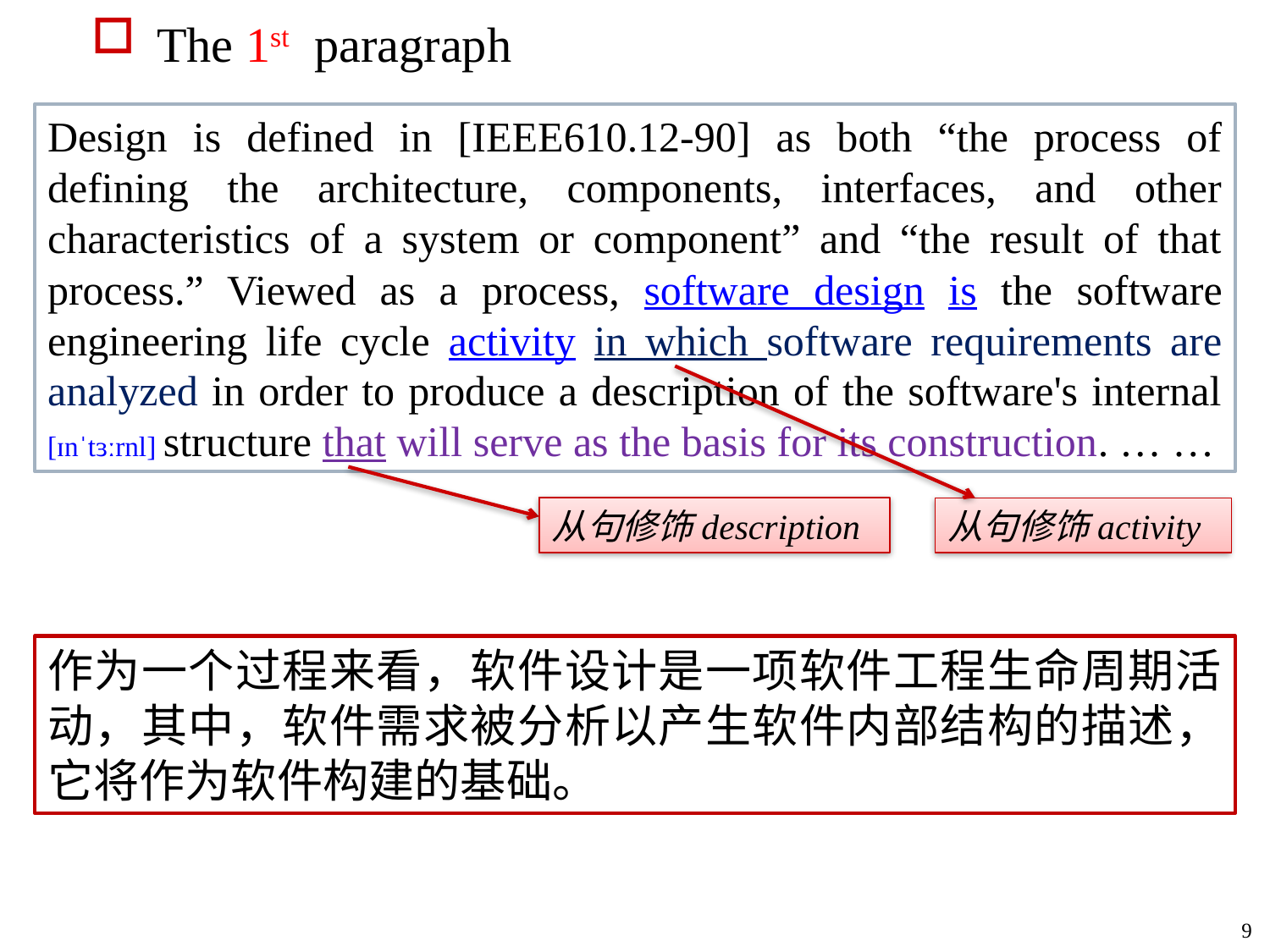

The 1st  paragraph
Design is defined in [IEEE610.12-90] as both “the process of defining the architecture, components, interfaces, and other characteristics of a system or component” and “the result of that process.” Viewed as a process, software design is the software engineering life cycle activity in which software requirements are analyzed in order to produce a description of the software's internal [ɪnˈtɜːrnl] structure that will serve as the basis for its construction. … …
从句修饰description
从句修饰activity
作为一个过程来看，软件设计是一项软件工程生命周期活动，其中，软件需求被分析以产生软件内部结构的描述，它将作为软件构建的基础。
9
从句修饰structure